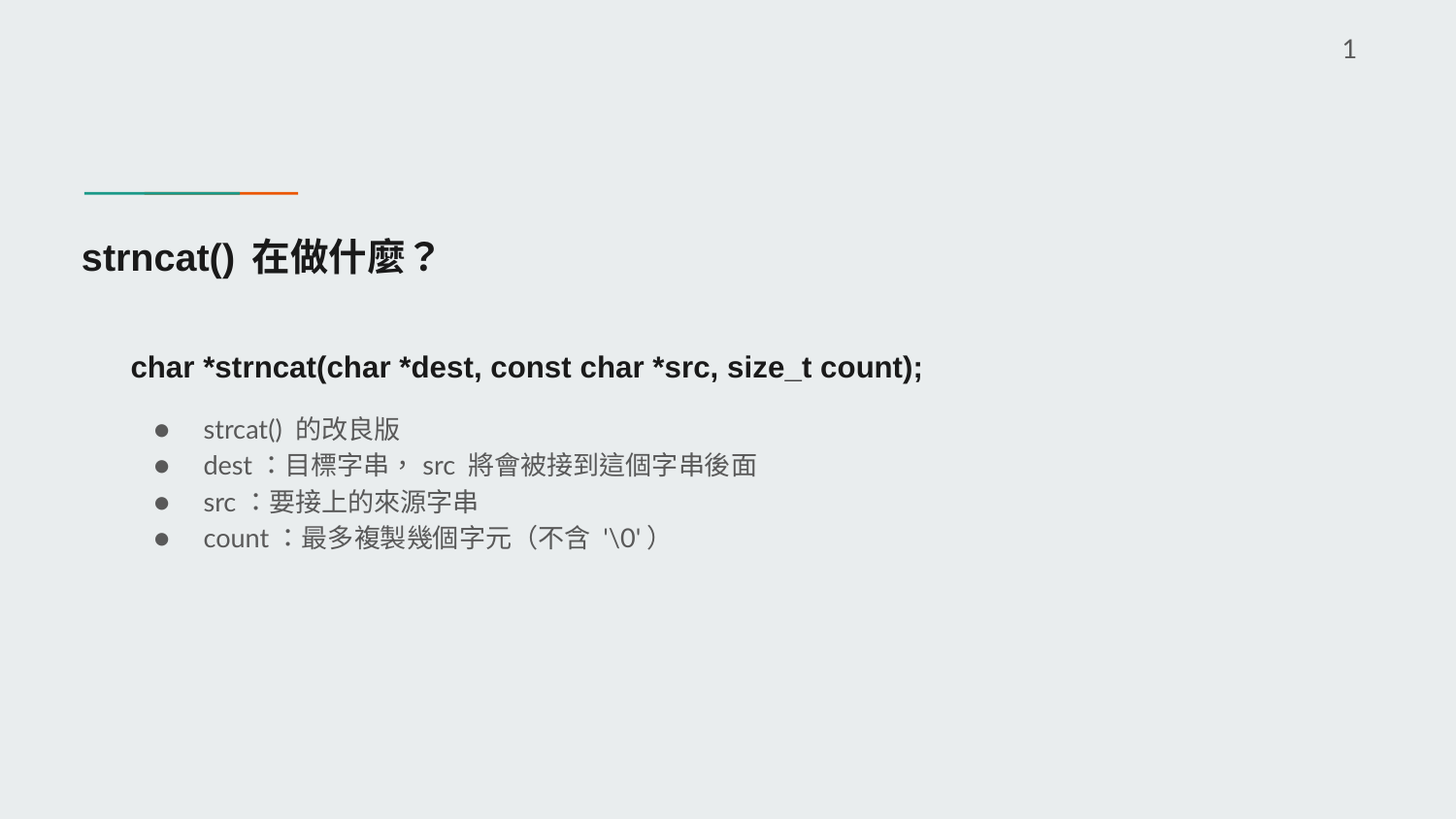

1
# strncat() 在做什麼？
char *strncat(char *dest, const char *src, size_t count);
strcat() 的改良版
dest：目標字串，src 將會被接到這個字串後面
src：要接上的來源字串
count：最多複製幾個字元（不含 '\0'）